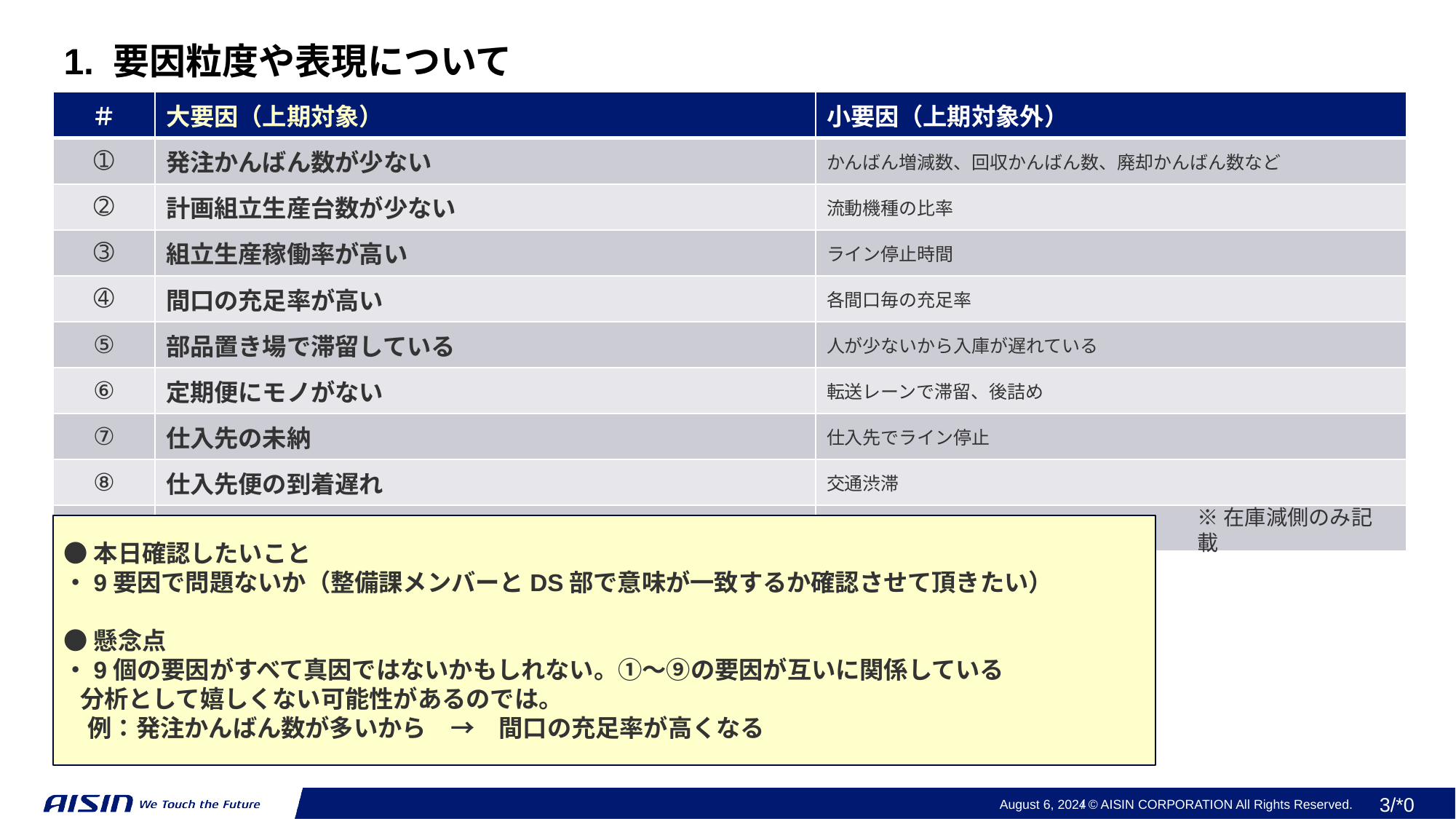

1. 要因粒度や表現について

| ＃ | 大要因（上期対象） | 小要因（上期対象外） |
| --- | --- | --- |
| ➀ | 発注かんばん数が少ない | かんばん増減数、回収かんばん数、廃却かんばん数など |
| ➁ | 計画組立生産台数が少ない | 流動機種の比率 |
| ➂ | 組立生産稼働率が高い | ライン停止時間 |
| ➃ | 間口の充足率が高い | 各間口毎の充足率 |
| ⑤ | 部品置き場で滞留している | 人が少ないから入庫が遅れている |
| ⑥ | 定期便にモノがない | 転送レーンで滞留、後詰め |
| ⑦ | 仕入先の未納 | 仕入先でライン停止 |
| ⑧ | 仕入先便の到着遅れ | 交通渋滞 |
| ⑨ | 定期便の出発遅れ | 荷役時間の延長、hogehoge |
※在庫減側のみ記載
●本日確認したいこと
・9要因で問題ないか（整備課メンバーとDS部で意味が一致するか確認させて頂きたい）

●懸念点
・9個の要因がすべて真因ではないかもしれない。➀～⑨の要因が互いに関係している
   分析として嬉しくない可能性があるのでは。
　例：発注かんばん数が多いから　→　間口の充足率が高くなる
August 6, 2024